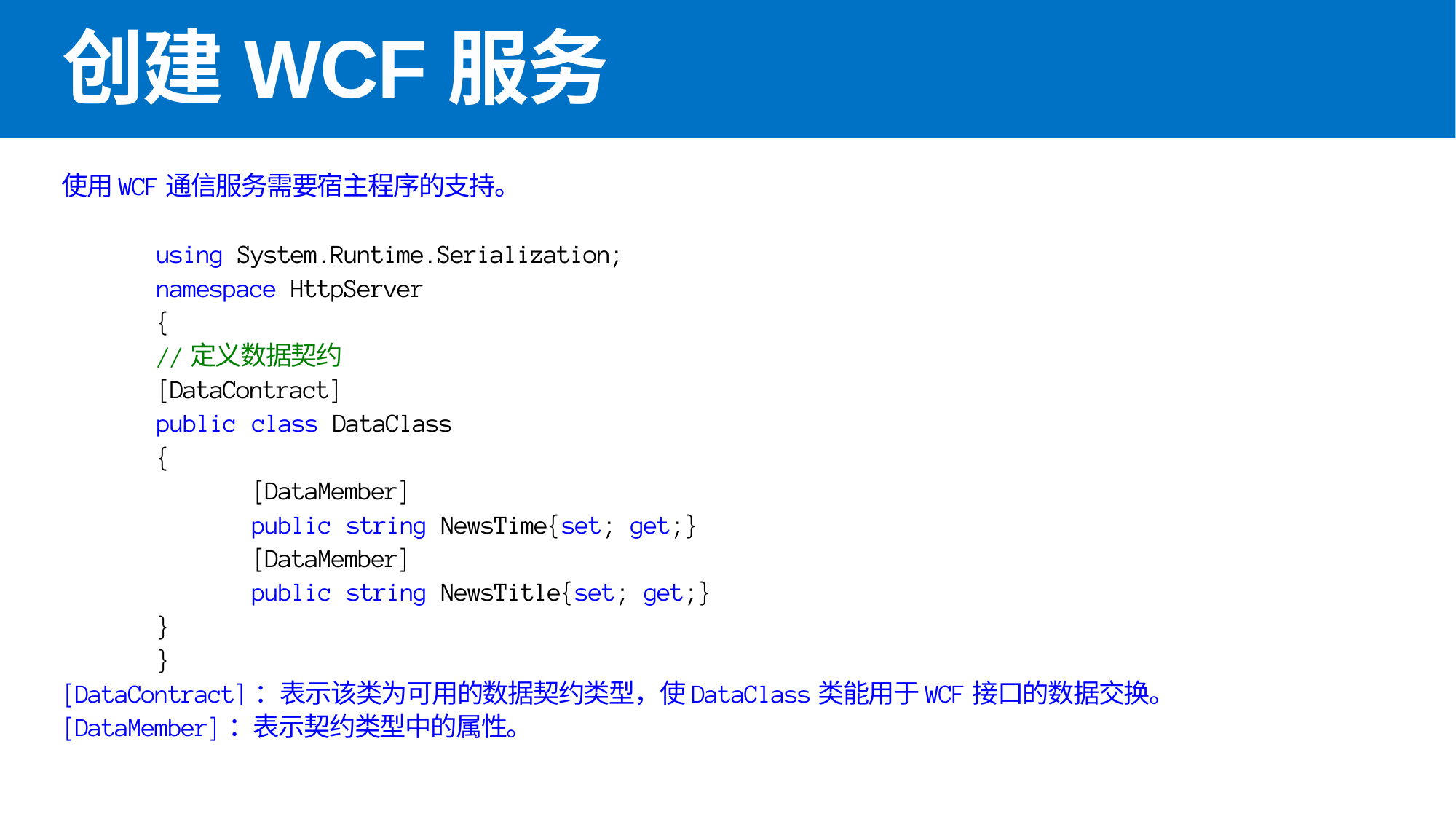

# 创建WCF服务
使用WCF通信服务需要宿主程序的支持。

	using System.Runtime.Serialization;
	namespace HttpServer
	{
    		//定义数据契约
    		[DataContract]
    		public class DataClass
    		{
        		[DataMember]
        		public string NewsTime{set; get;}
        		[DataMember]
        		public string NewsTitle{set; get;}
    		}
	}
[DataContract]：表示该类为可用的数据契约类型，使DataClass类能用于WCF接口的数据交换。
[DataMember]：表示契约类型中的属性。